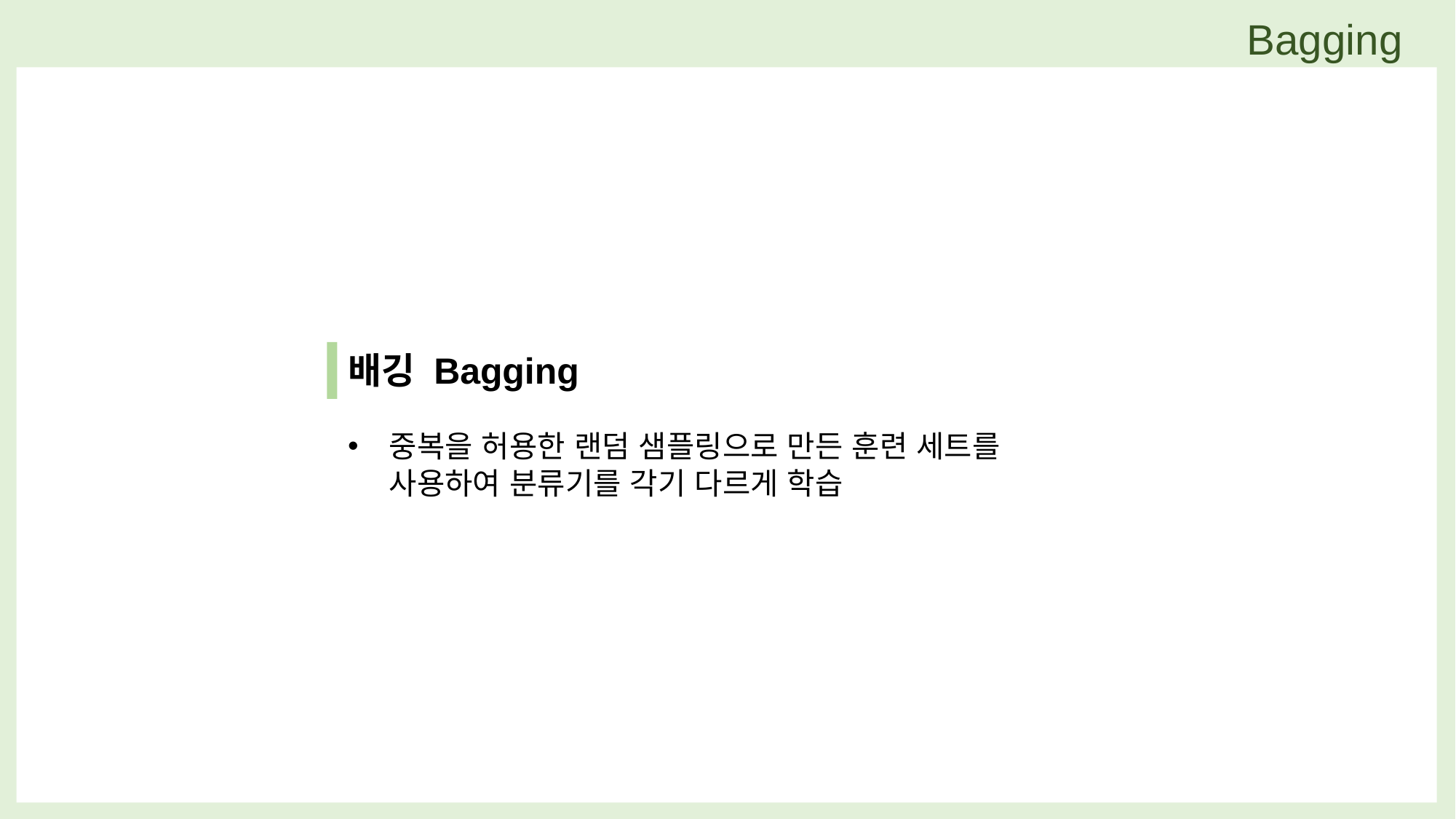

Bagging

배깅 Bagging

중복을 허용한 랜덤 샘플링으로 만든 훈련 세트를 사용하여 분류기를 각기 다르게 학습